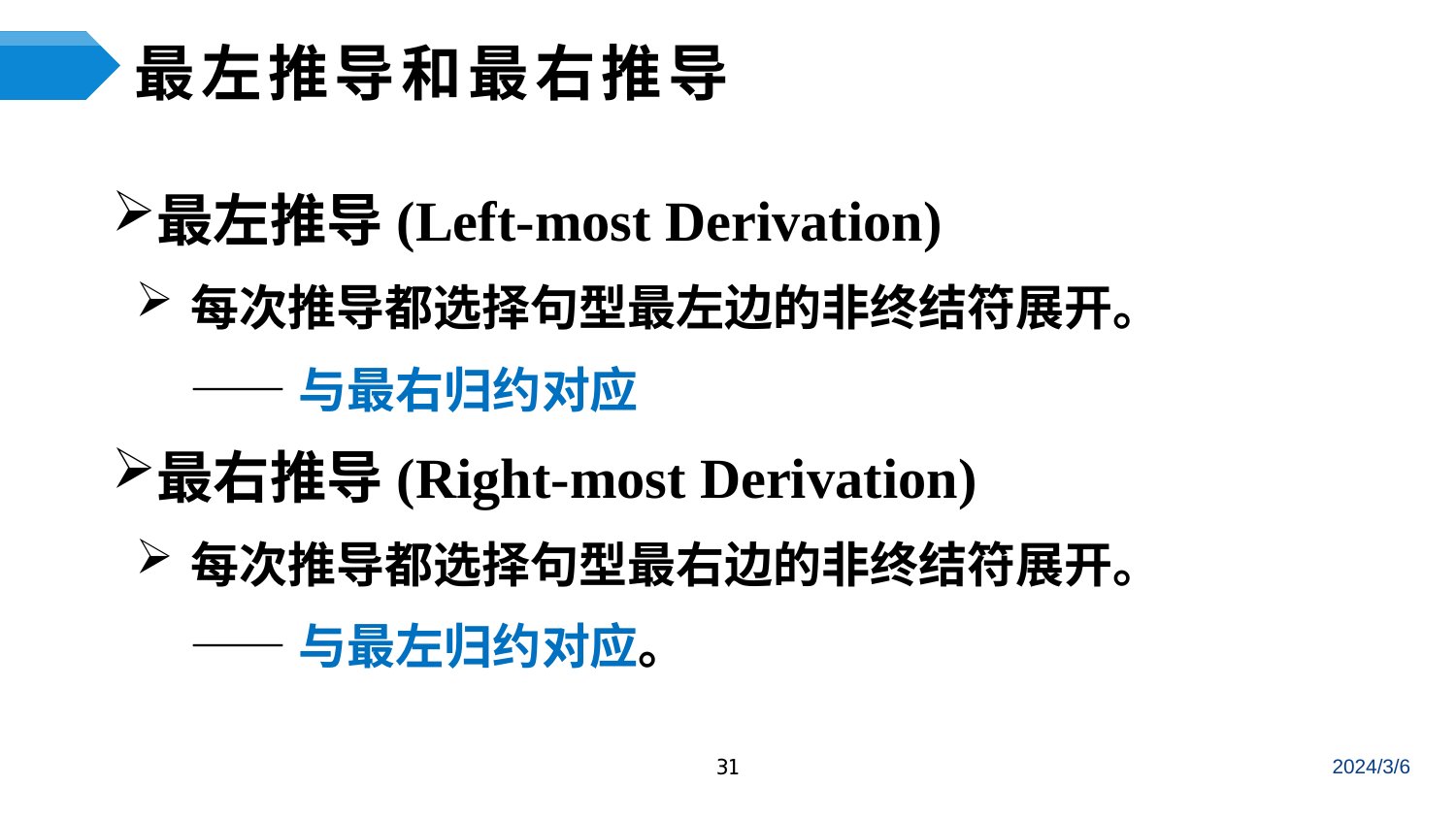

最左推导和最右推导
最左推导(Left-most Derivation)
每次推导都选择句型最左边的非终结符展开。
     ——与最右归约对应
最右推导(Right-most Derivation)
每次推导都选择句型最右边的非终结符展开。
     ——与最左归约对应。
31
2024/3/6